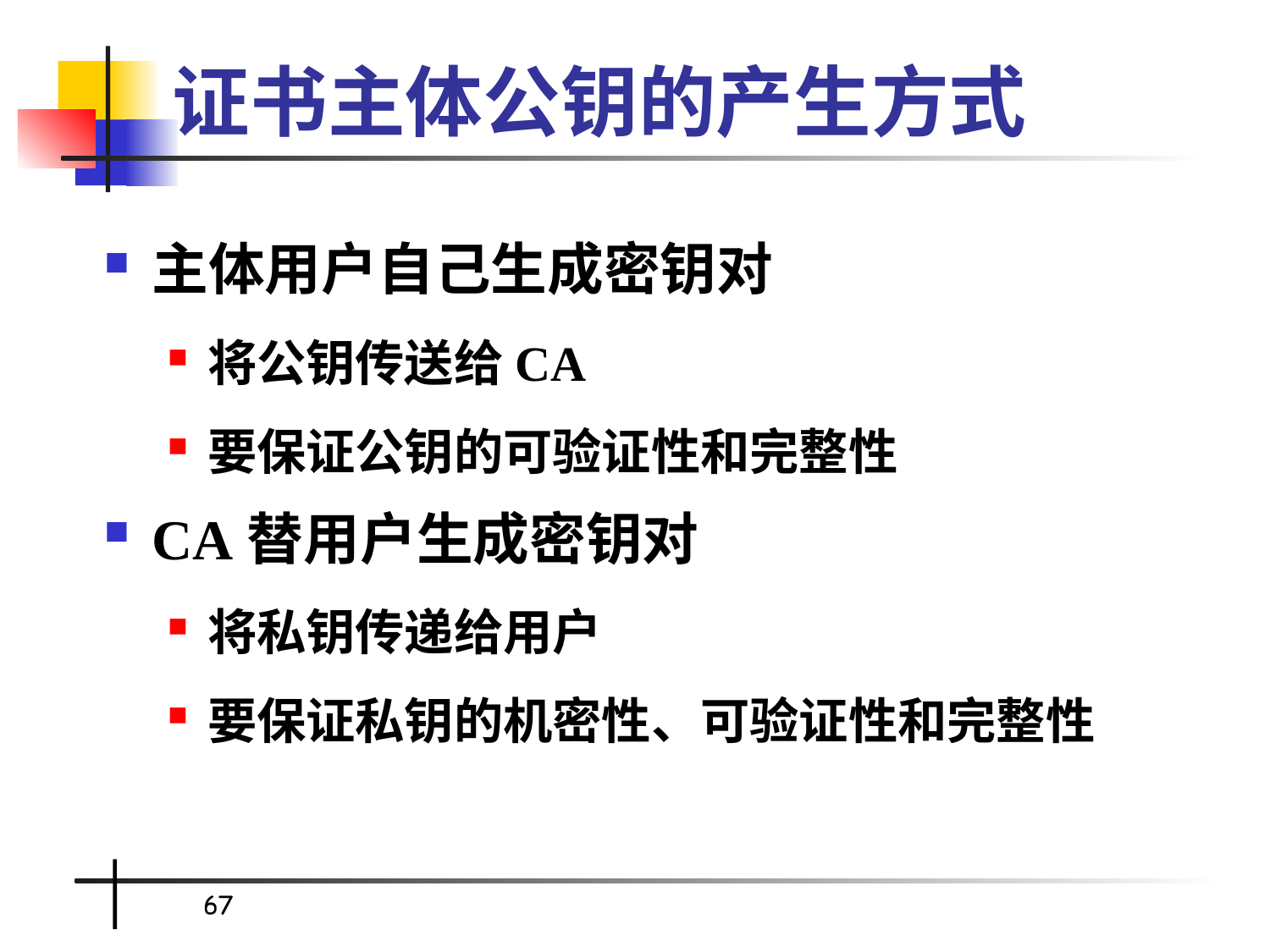

# 证书主体公钥的产生方式
主体用户自己生成密钥对
将公钥传送给CA
要保证公钥的可验证性和完整性
CA替用户生成密钥对
将私钥传递给用户
要保证私钥的机密性、可验证性和完整性

67